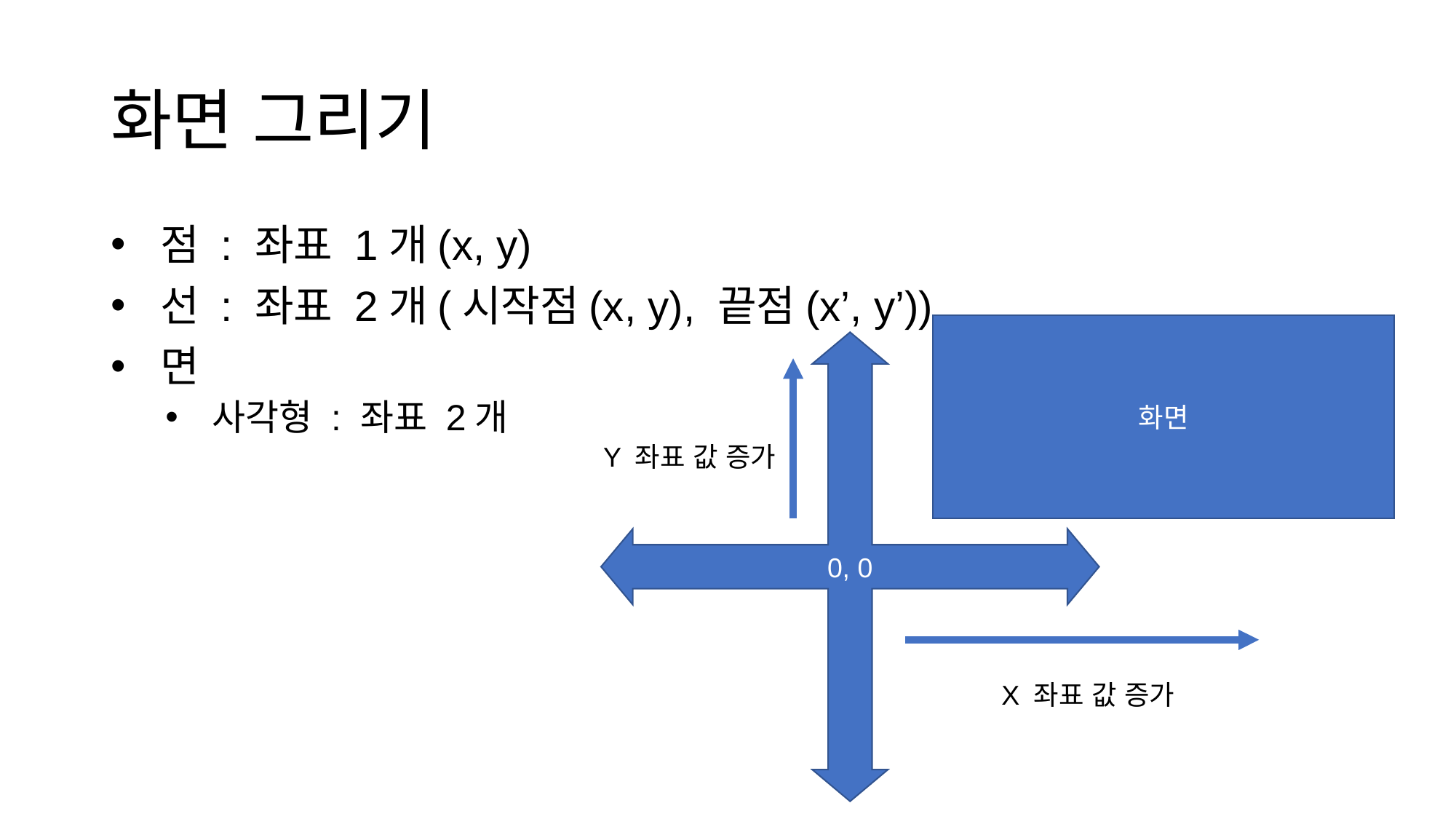

# 화면 그리기
 점 : 좌표 1개(x, y)
 선 : 좌표 2개(시작점(x, y), 끝점(x’, y’))
 면
 사각형 : 좌표 2개
화면
0, 0
Y 좌표 값 증가
X 좌표 값 증가